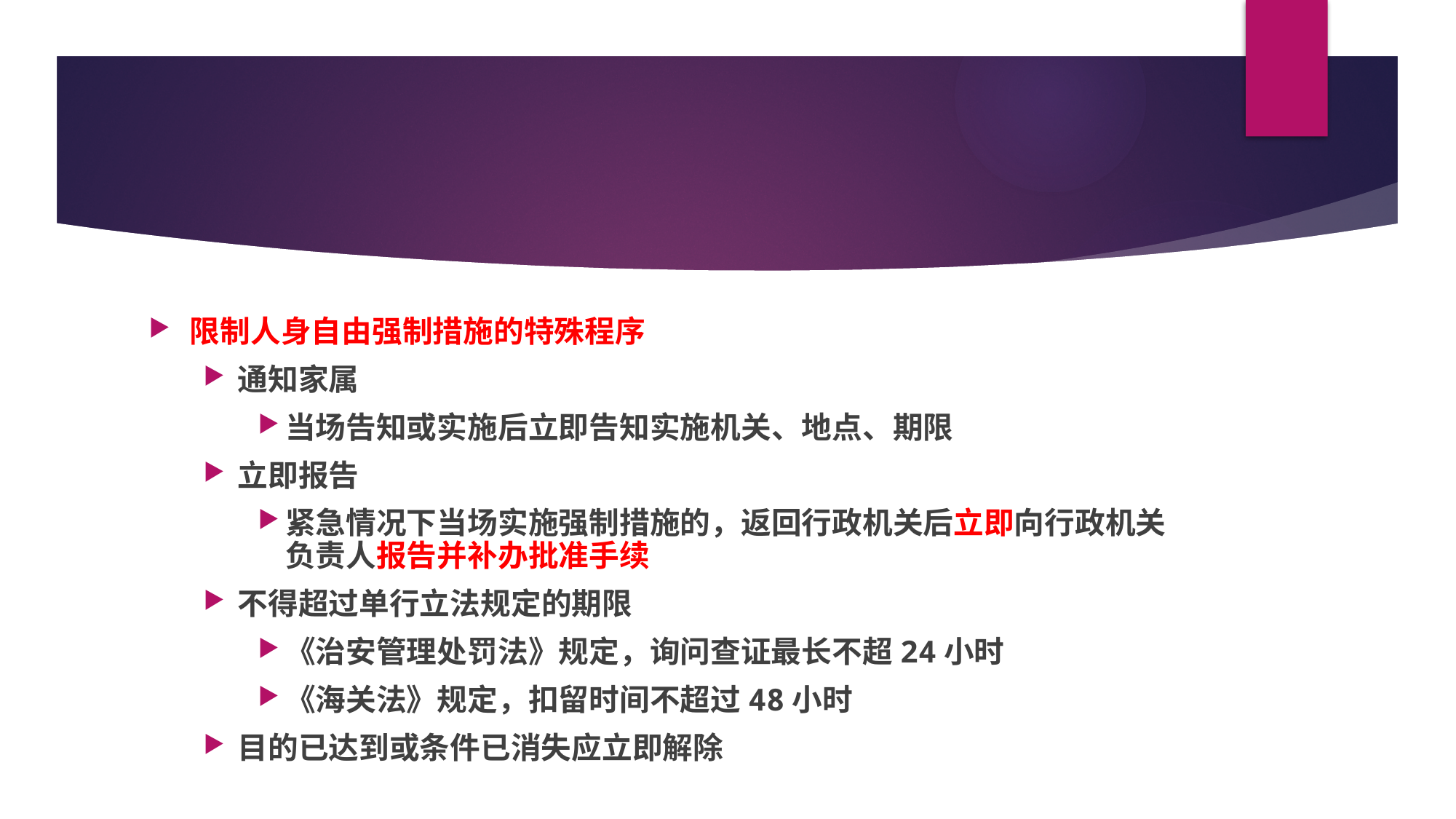

#
限制人身自由强制措施的特殊程序
通知家属
当场告知或实施后立即告知实施机关、地点、期限
立即报告
紧急情况下当场实施强制措施的，返回行政机关后立即向行政机关负责人报告并补办批准手续
不得超过单行立法规定的期限
《治安管理处罚法》规定，询问查证最长不超24小时
《海关法》规定，扣留时间不超过48小时
目的已达到或条件已消失应立即解除